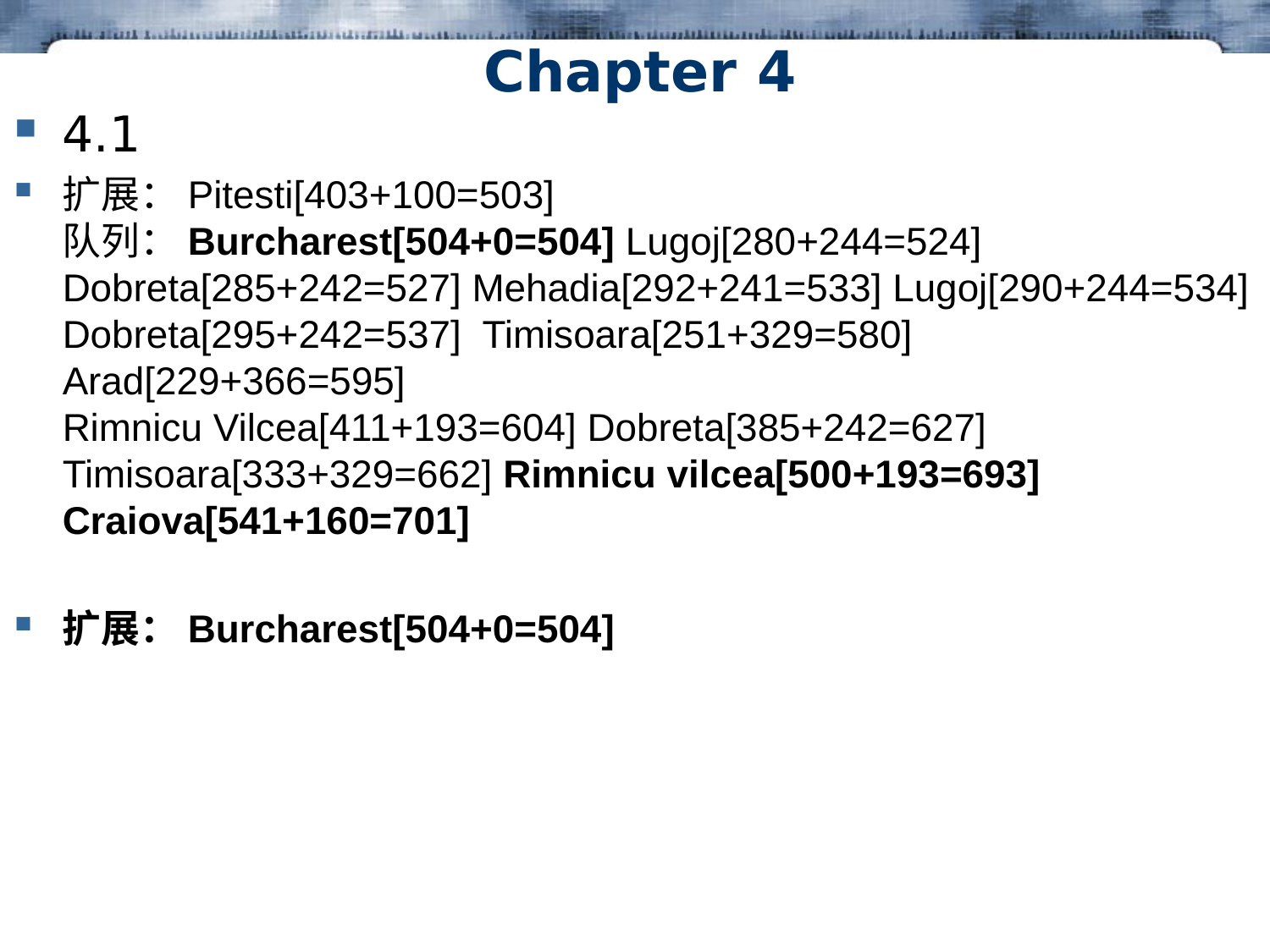

# Chapter 4
4.1
扩展：Pitesti[403+100=503]
队列：Burcharest[504+0=504] Lugoj[280+244=524] Dobreta[285+242=527] Mehadia[292+241=533] Lugoj[290+244=534] Dobreta[295+242=537]  Timisoara[251+329=580] Arad[229+366=595]
Rimnicu Vilcea[411+193=604] Dobreta[385+242=627] Timisoara[333+329=662] Rimnicu vilcea[500+193=693]
Craiova[541+160=701]

扩展：Burcharest[504+0=504]